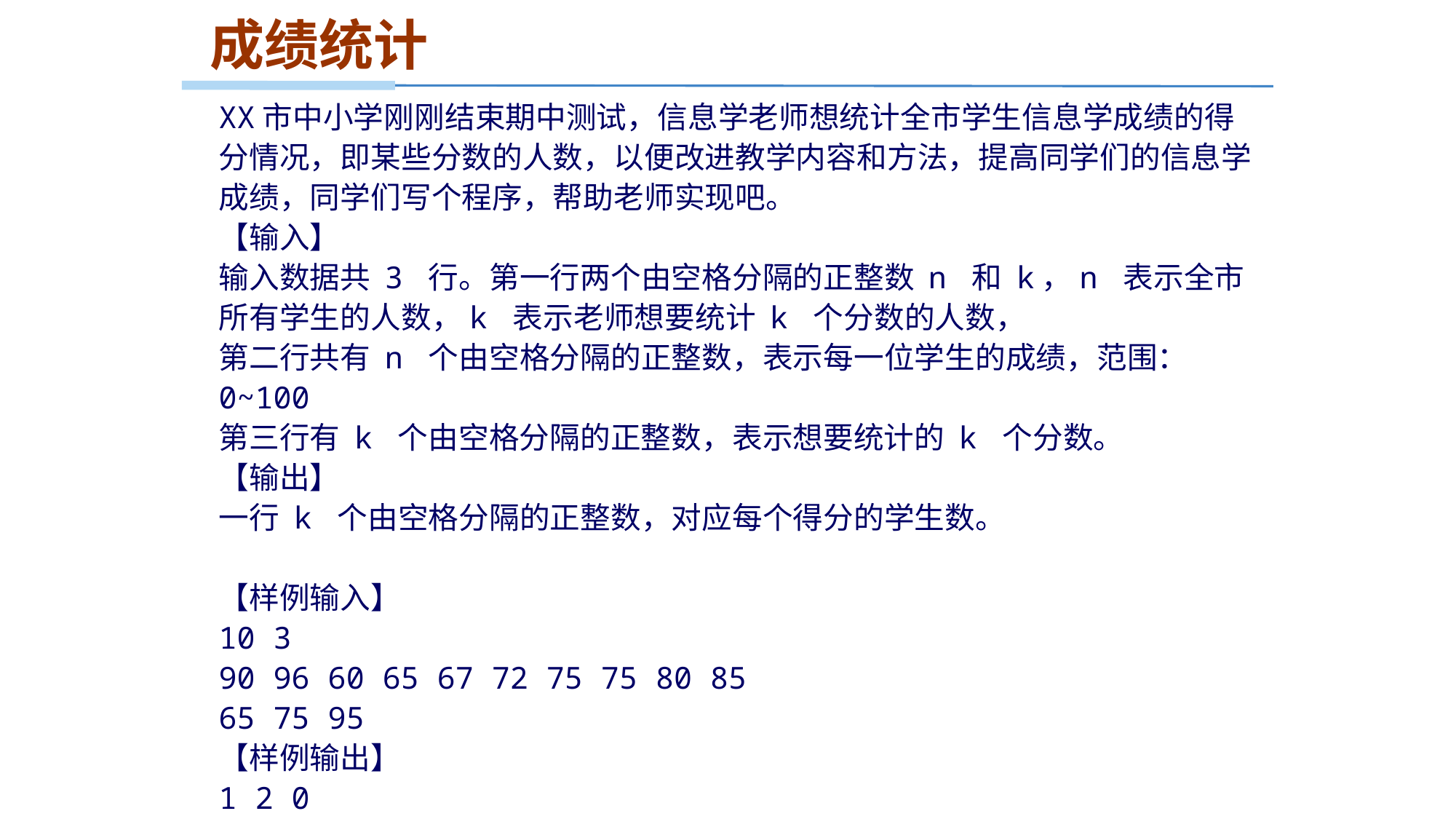

成绩统计
XX市中小学刚刚结束期中测试，信息学老师想统计全市学生信息学成绩的得分情况，即某些分数的人数，以便改进教学内容和方法，提高同学们的信息学成绩，同学们写个程序，帮助老师实现吧。
【输入】
输入数据共 3 行。第一行两个由空格分隔的正整数 n 和 k，n 表示全市所有学生的人数，k 表示老师想要统计 k 个分数的人数，
第二行共有 n 个由空格分隔的正整数，表示每一位学生的成绩，范围：0~100
第三行有 k 个由空格分隔的正整数，表示想要统计的 k 个分数。
【输出】
一行 k 个由空格分隔的正整数，对应每个得分的学生数。

【样例输入】
10 3
90 96 60 65 67 72 75 75 80 85
65 75 95
【样例输出】
1 2 0